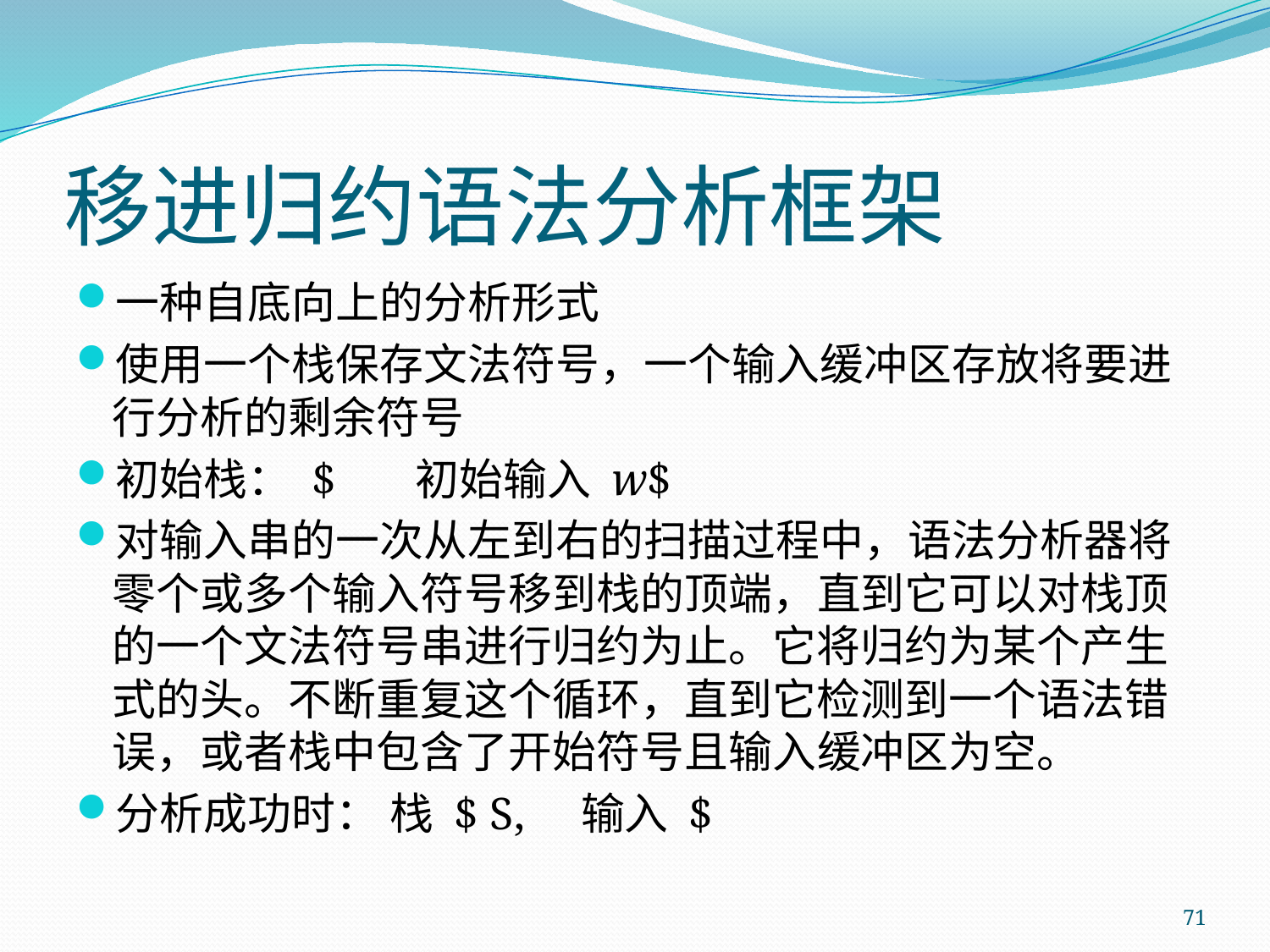

# 移进归约语法分析框架
一种自底向上的分析形式
使用一个栈保存文法符号，一个输入缓冲区存放将要进行分析的剩余符号
初始栈： $      初始输入 w$
对输入串的一次从左到右的扫描过程中，语法分析器将零个或多个输入符号移到栈的顶端，直到它可以对栈顶的一个文法符号串进行归约为止。它将归约为某个产生式的头。不断重复这个循环，直到它检测到一个语法错误，或者栈中包含了开始符号且输入缓冲区为空。
分析成功时： 栈 $ S,    输入 $
71